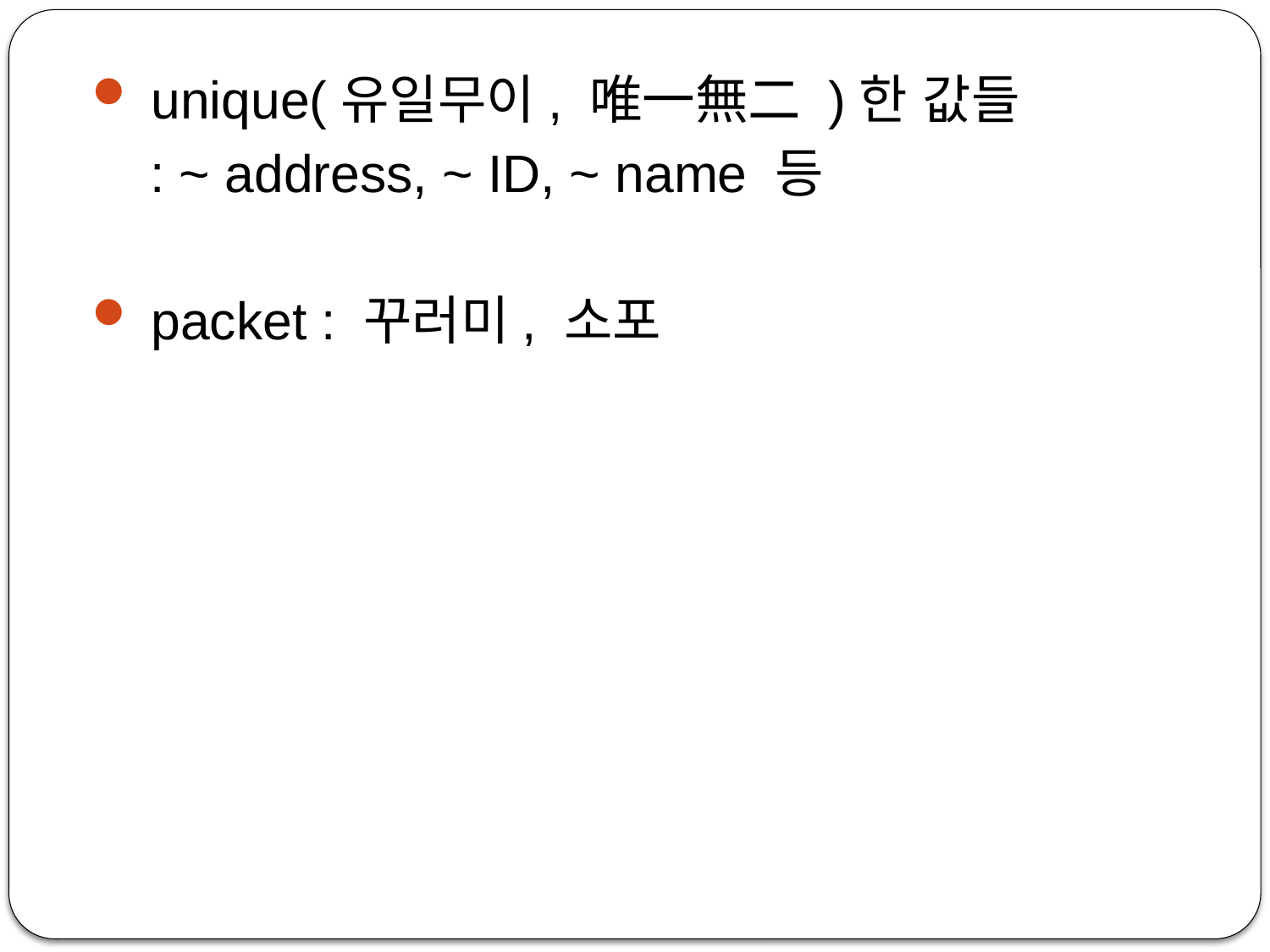

unique(유일무이, 唯一無二 )한 값들
    : ~ address, ~ ID, ~ name 등

 packet : 꾸러미, 소포